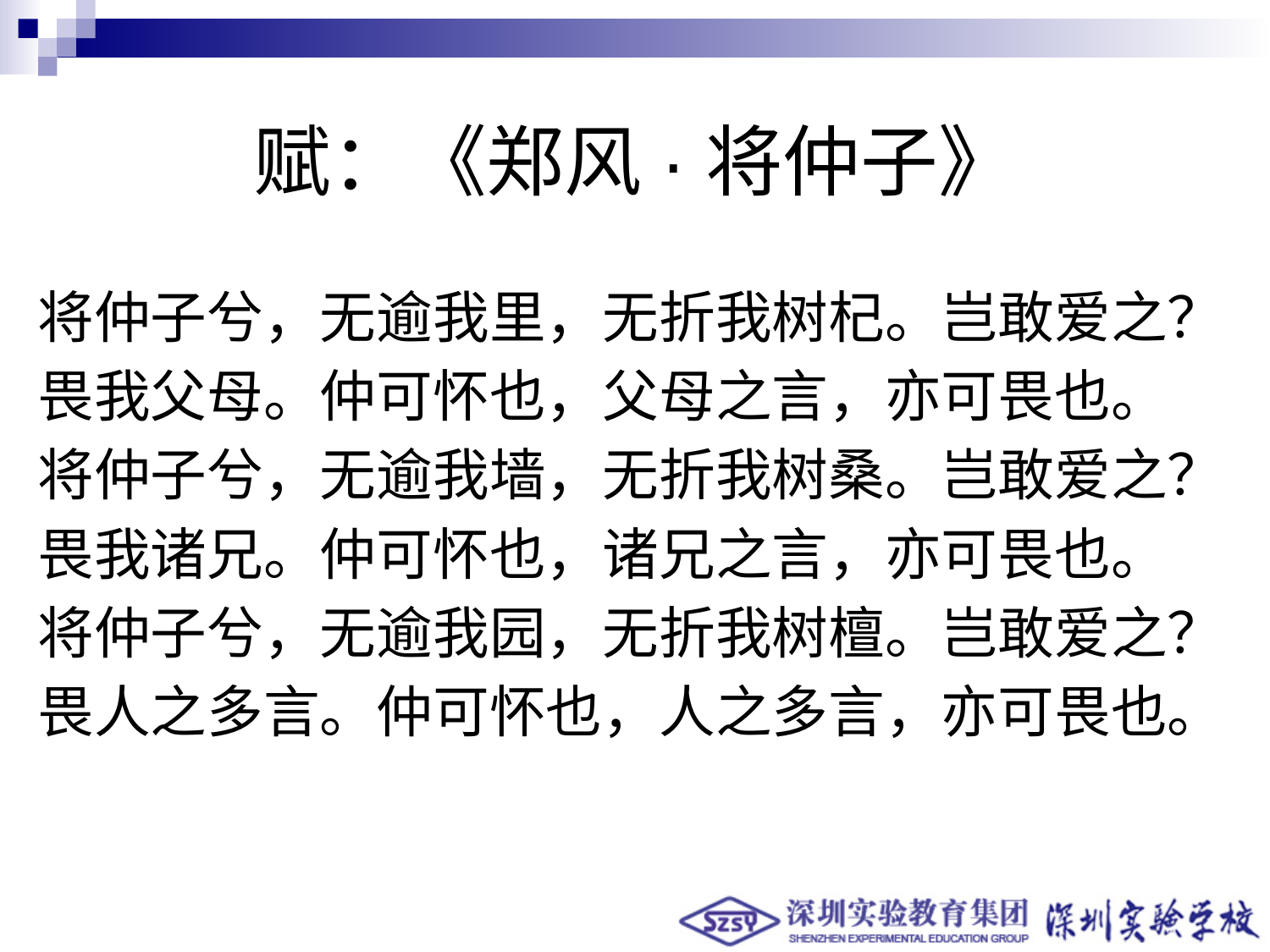

# 赋：《郑风·将仲子》
将仲子兮，无逾我里，无折我树杞。岂敢爱之？
畏我父母。仲可怀也，父母之言，亦可畏也。
将仲子兮，无逾我墙，无折我树桑。岂敢爱之？
畏我诸兄。仲可怀也，诸兄之言，亦可畏也。
将仲子兮，无逾我园，无折我树檀。岂敢爱之？
畏人之多言。仲可怀也，人之多言，亦可畏也。